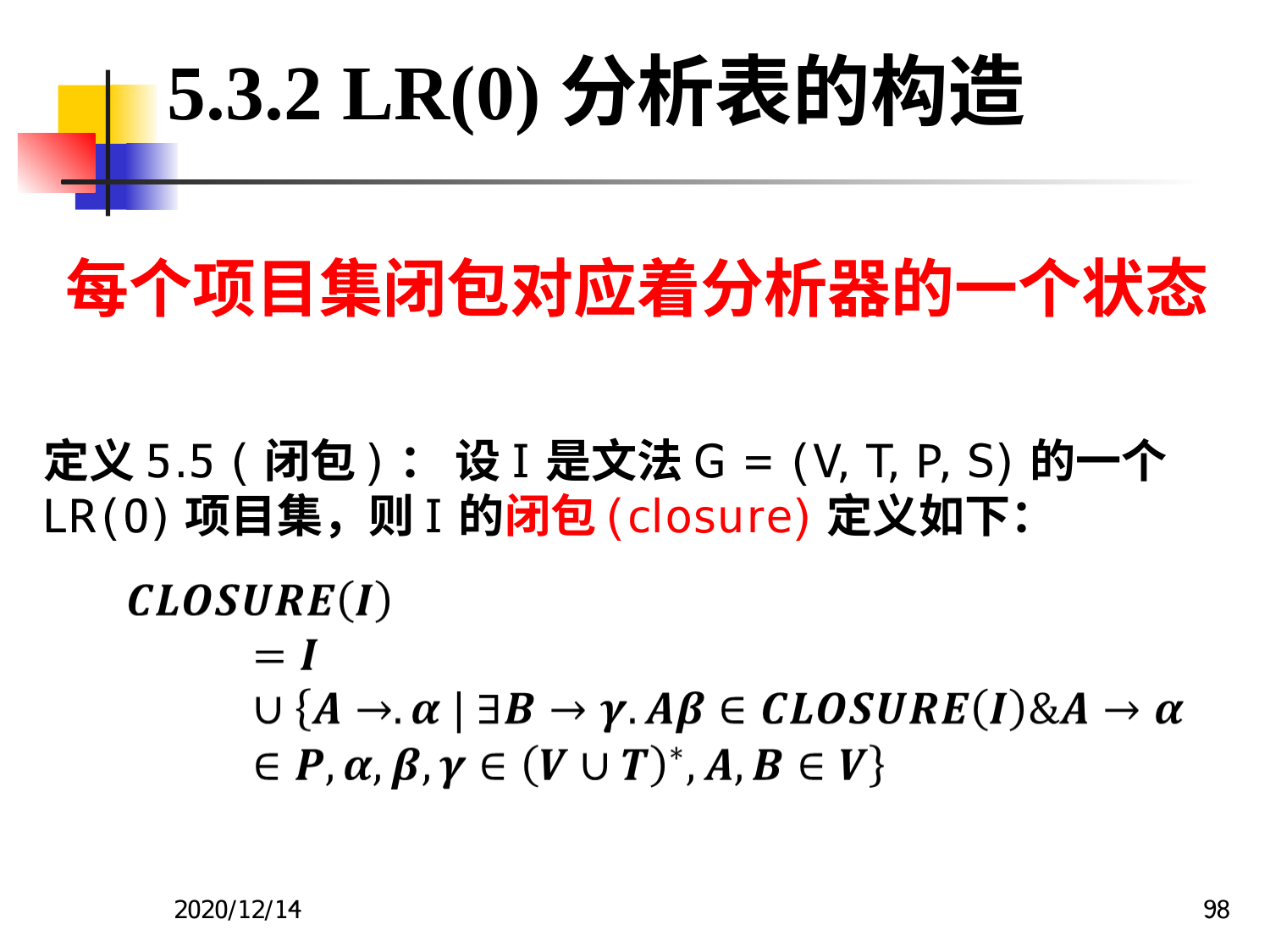

5.3.2 LR(0)分析表的构造
每个项目集闭包对应着分析器的一个状态
定义5.5 (闭包)： 设I是文法G = (V, T, P, S)的一个
LR(0)项目集，则I的闭包(closure)定义如下：

2020/12/14
98